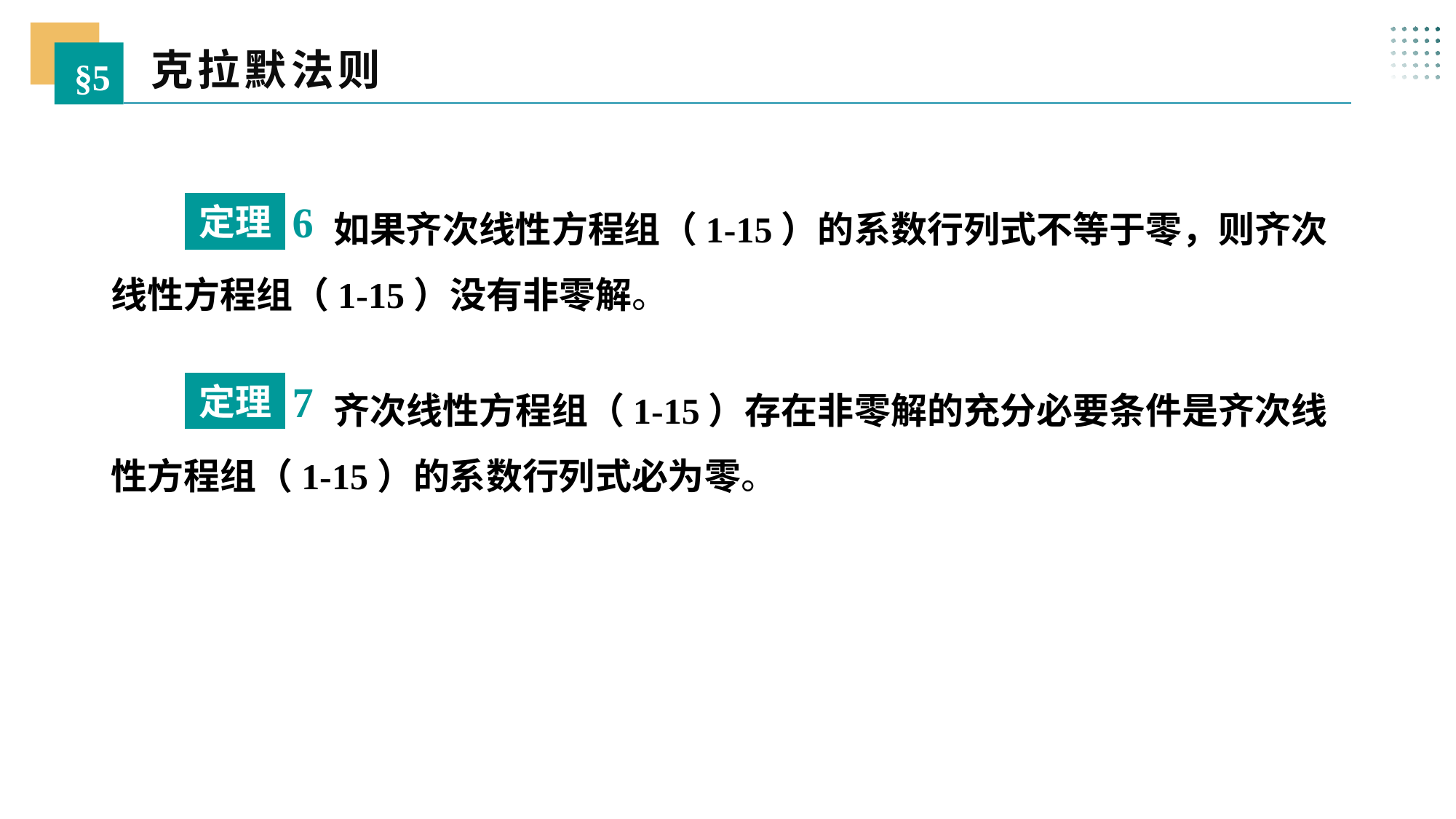

克拉默法则
§5
                          如果齐次线性方程组（1-15）的系数行列式不等于零，则齐次线性方程组（1-15）没有非零解。
6

定理
                          齐次线性方程组（1-15）存在非零解的充分必要条件是齐次线性方程组（1-15）的系数行列式必为零。
7

定理